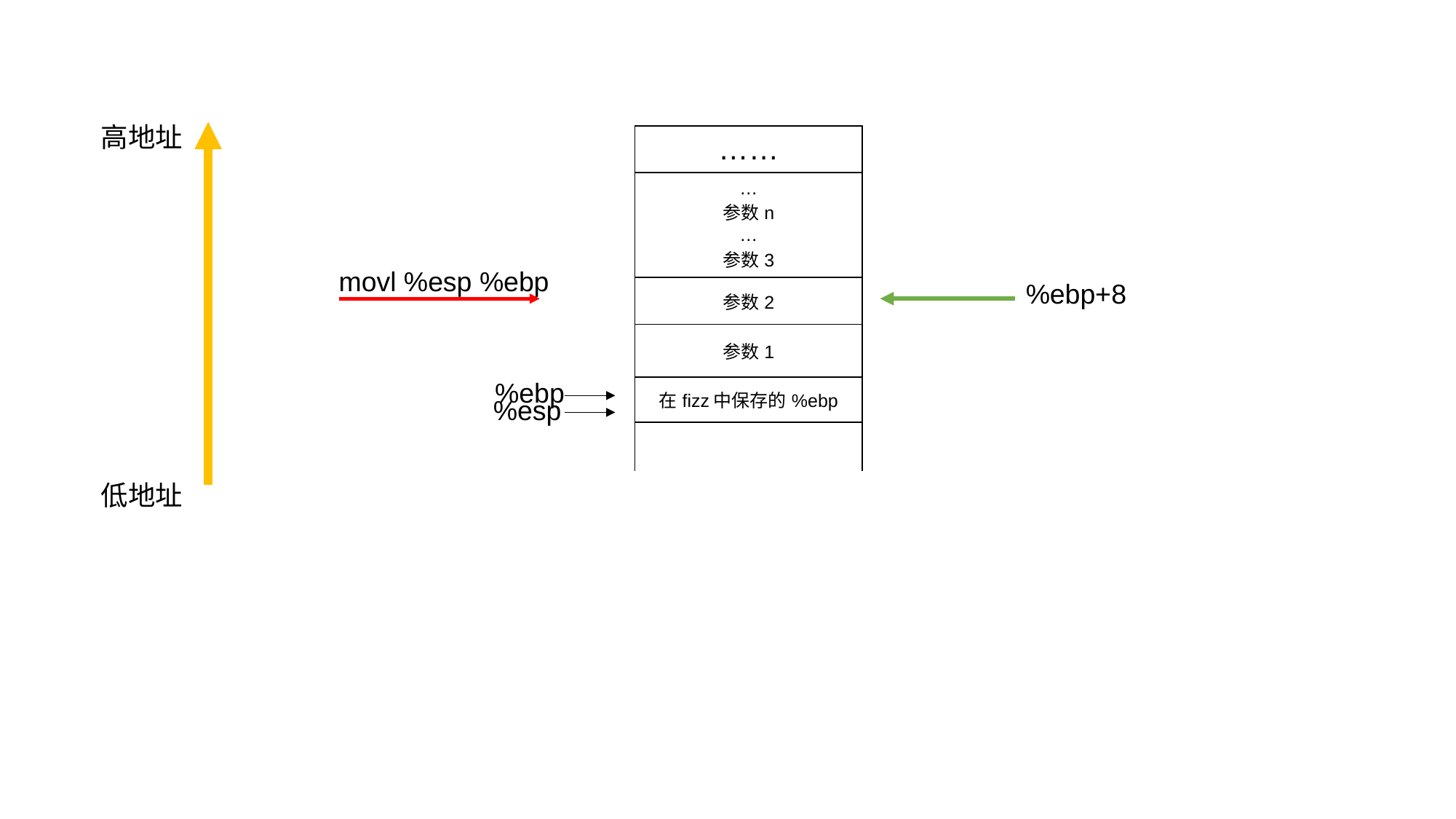

高地址
低地址
| …… |
| --- |
| … 参数n … 参数3 |
| 参数2 |
| 参数1 |
| 在fizz中保存的%ebp |
|  |
movl %esp %ebp
%ebp+8
%ebp
%esp